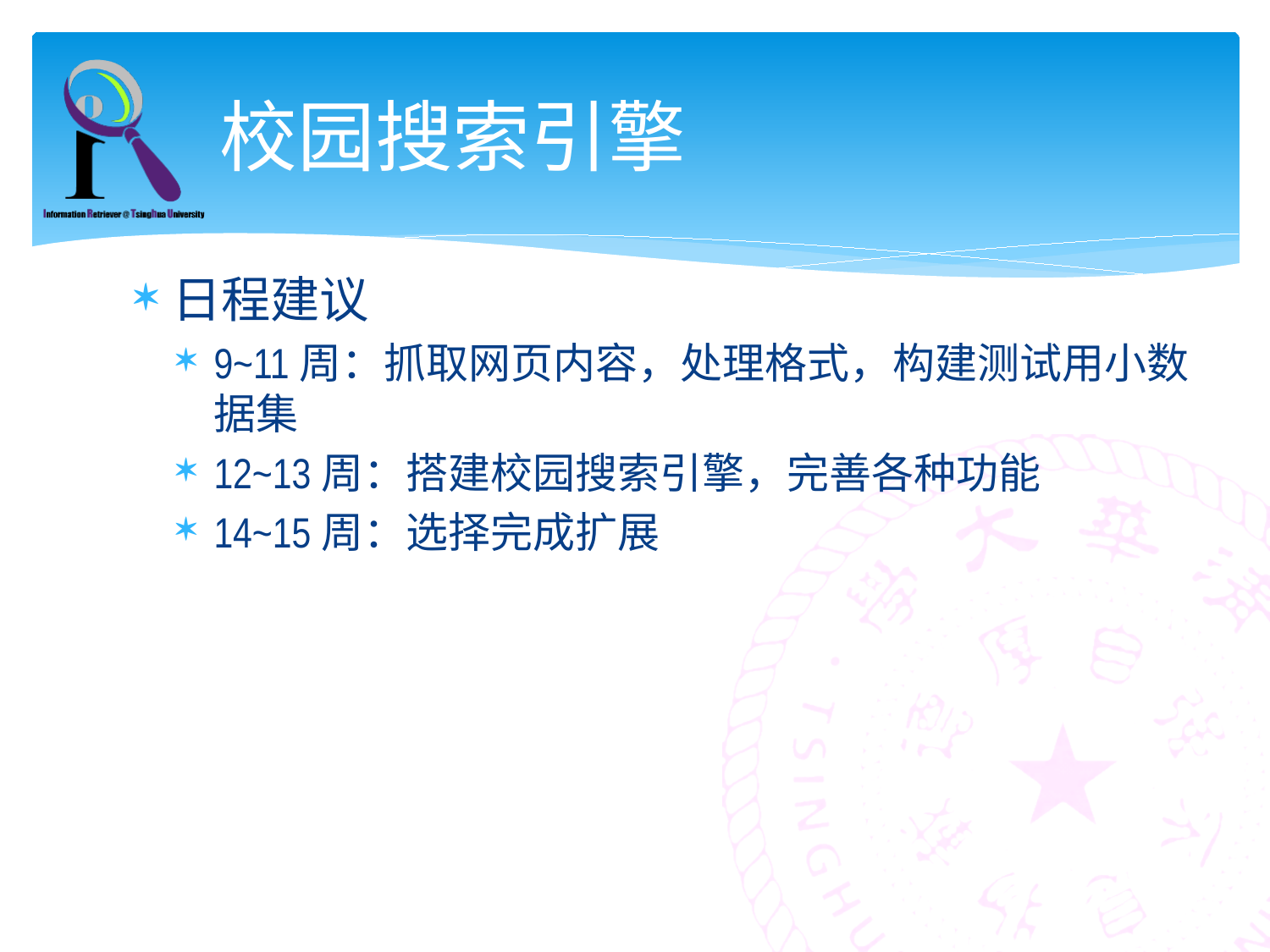

# 校园搜索引擎
日程建议
9~11周：抓取网页内容，处理格式，构建测试用小数据集
12~13周：搭建校园搜索引擎，完善各种功能
14~15周：选择完成扩展